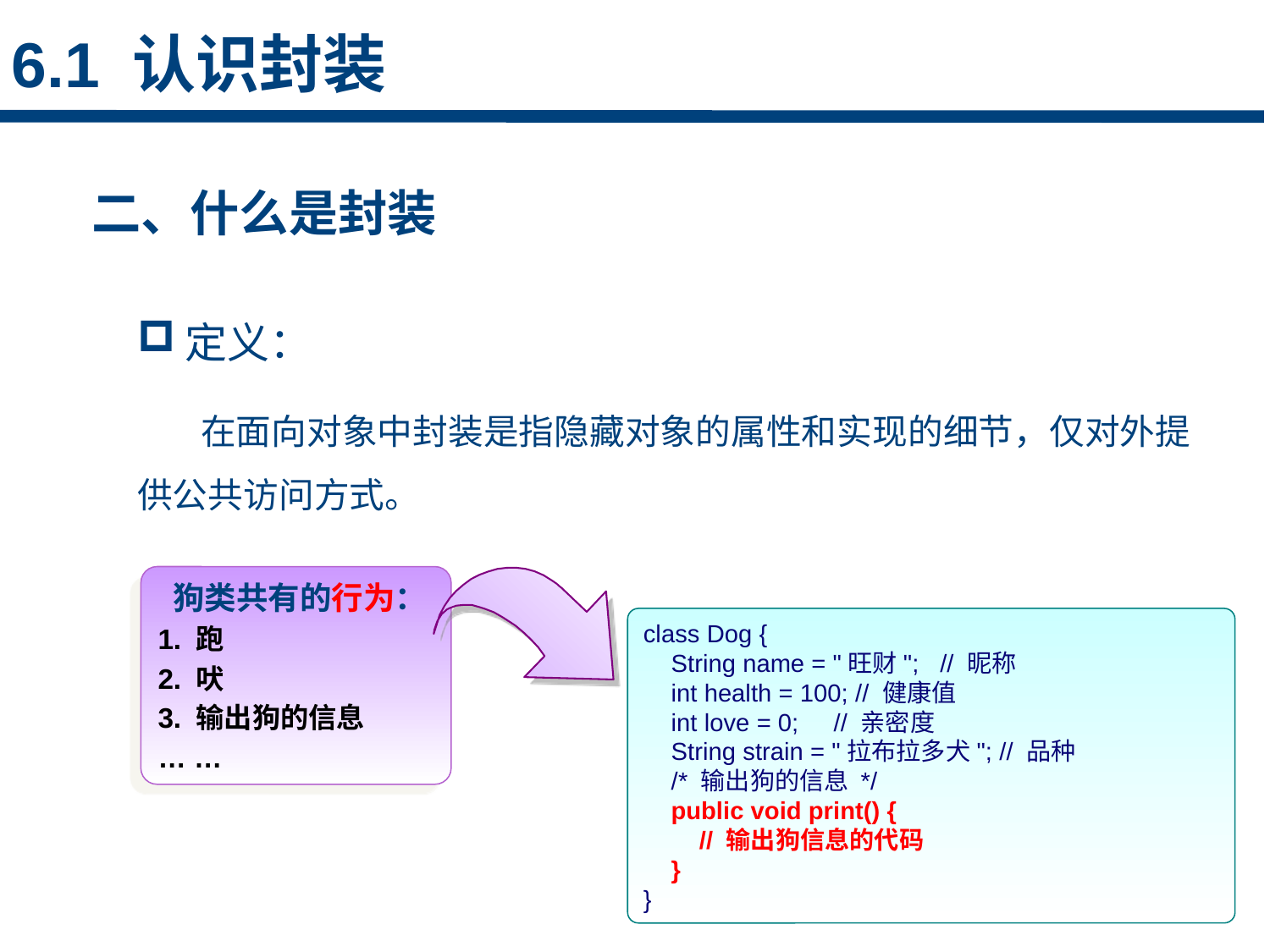

6.1 认识封装
二、什么是封装
点击添加文本
定义：
       在面向对象中封装是指隐藏对象的属性和实现的细节，仅对外提供公共访问方式。
点击添加文本

 狗类共有的行为：
1. 跑
2. 吠
3. 输出狗的信息
… …
点击添加文本
class Dog {
    String name = "旺财";   // 昵称
    int health = 100; // 健康值
    int love = 0;     // 亲密度
    String strain = "拉布拉多犬"; // 品种
    /* 输出狗的信息 */
    public void print() {
        // 输出狗信息的代码
    }
}
点击添加文本